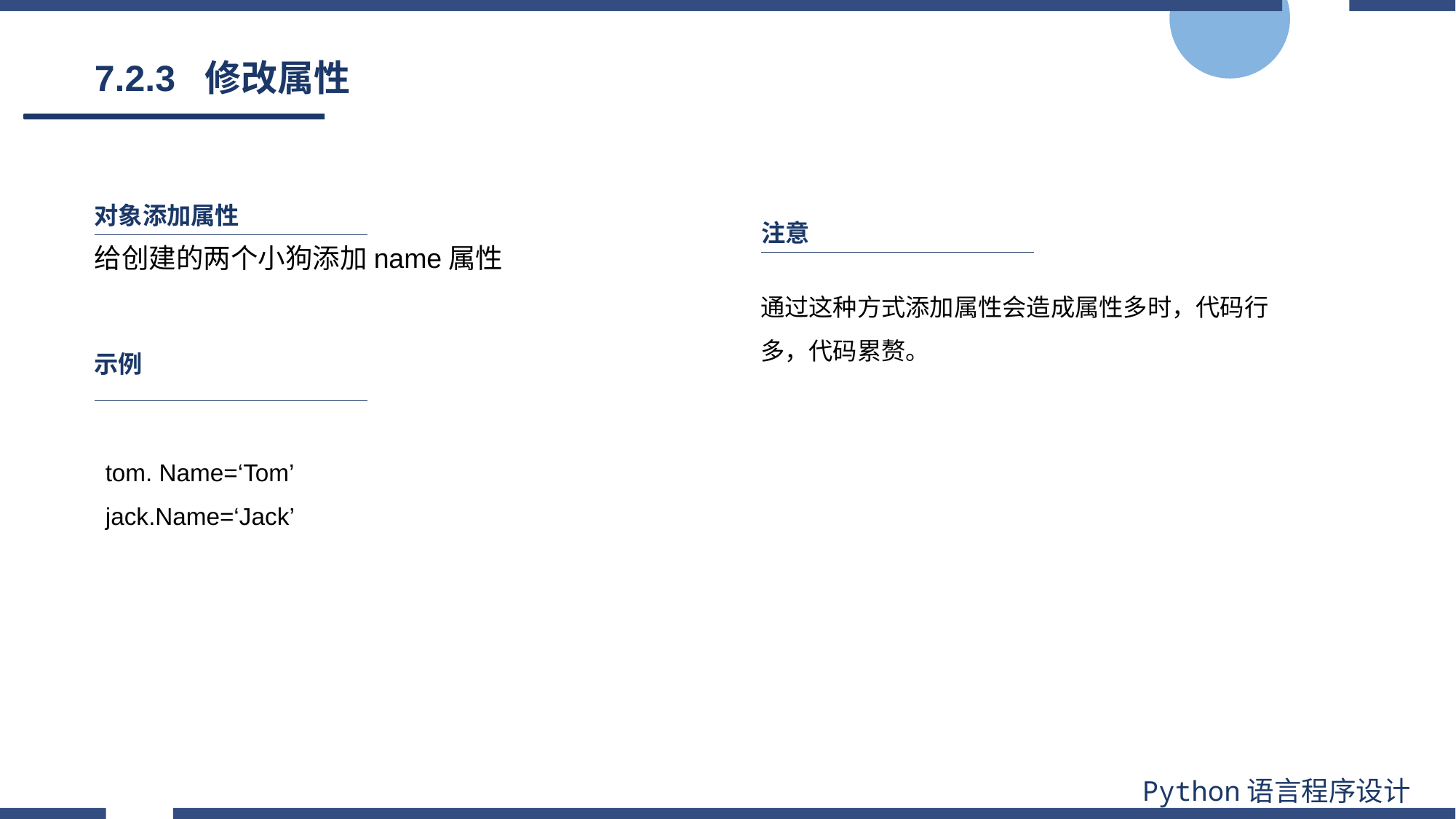

# 7.2.3  修改属性
对象添加属性
注意
给创建的两个小狗添加name属性
通过这种方式添加属性会造成属性多时，代码行多，代码累赘。
示例
tom. Name=‘Tom’
jack.Name=‘Jack’